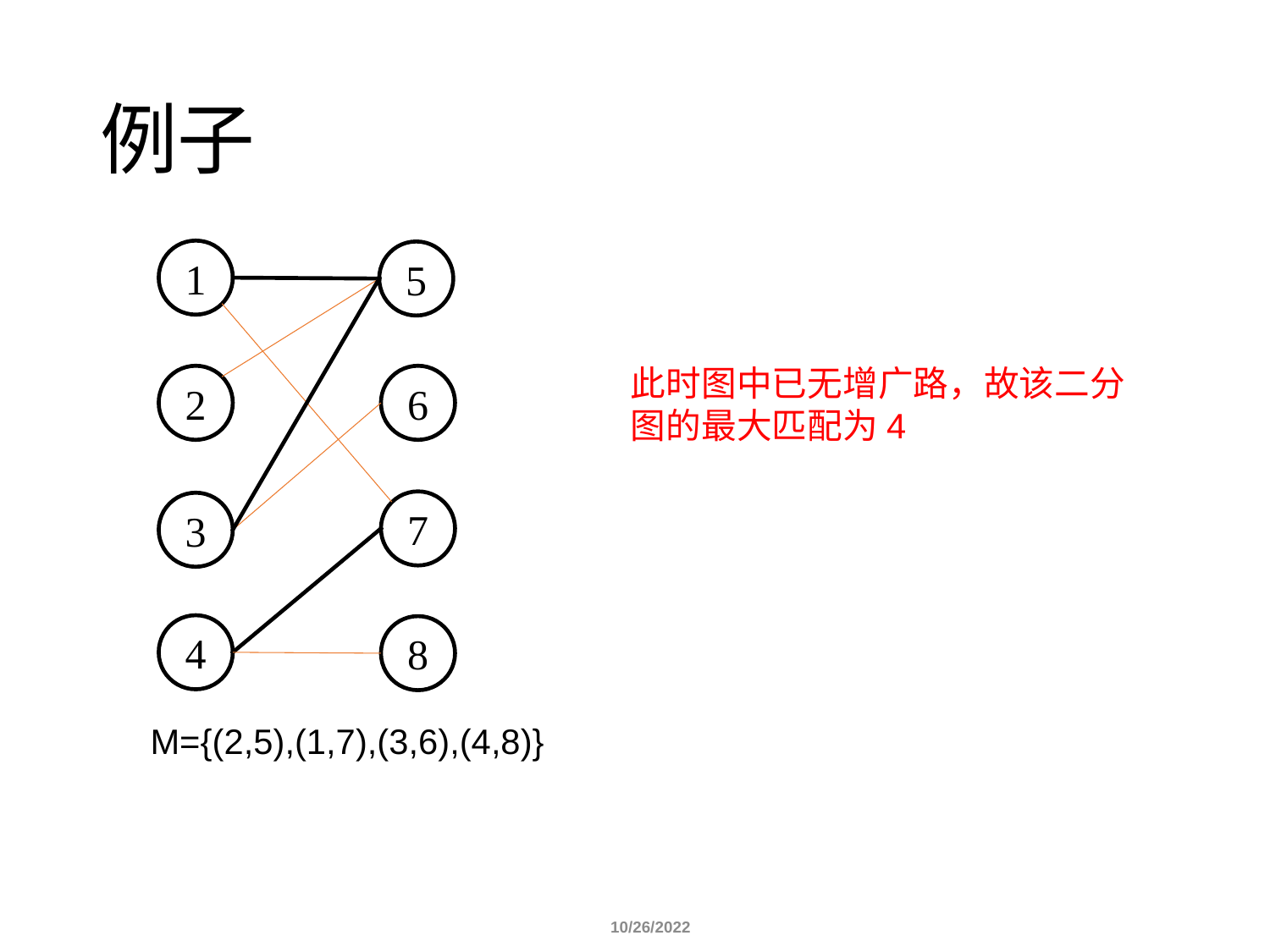

# 例子
1
5
此时图中已无增广路，故该二分
图的最大匹配为4
2
6
7
3
4
8
M={(2,5),(1,7),(3,6),(4,8)}
		 				            10/26/2022